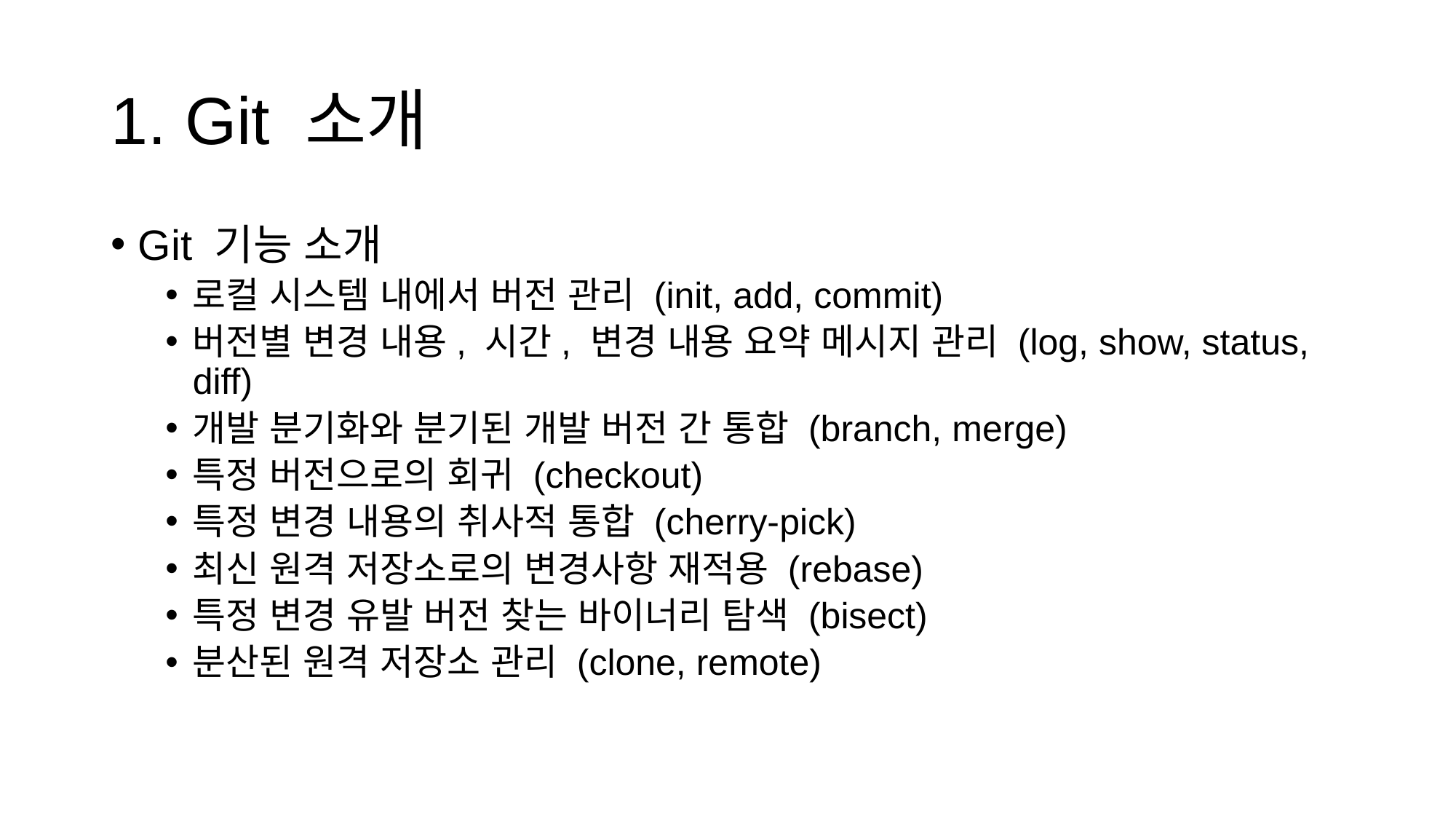

# 1. Git 소개
Git 기능 소개
로컬 시스템 내에서 버전 관리 (init, add, commit)
버전별 변경 내용, 시간, 변경 내용 요약 메시지 관리 (log, show, status, diff)
개발 분기화와 분기된 개발 버전 간 통합 (branch, merge)
특정 버전으로의 회귀 (checkout)
특정 변경 내용의 취사적 통합 (cherry-pick)
최신 원격 저장소로의 변경사항 재적용 (rebase)
특정 변경 유발 버전 찾는 바이너리 탐색 (bisect)
분산된 원격 저장소 관리 (clone, remote)